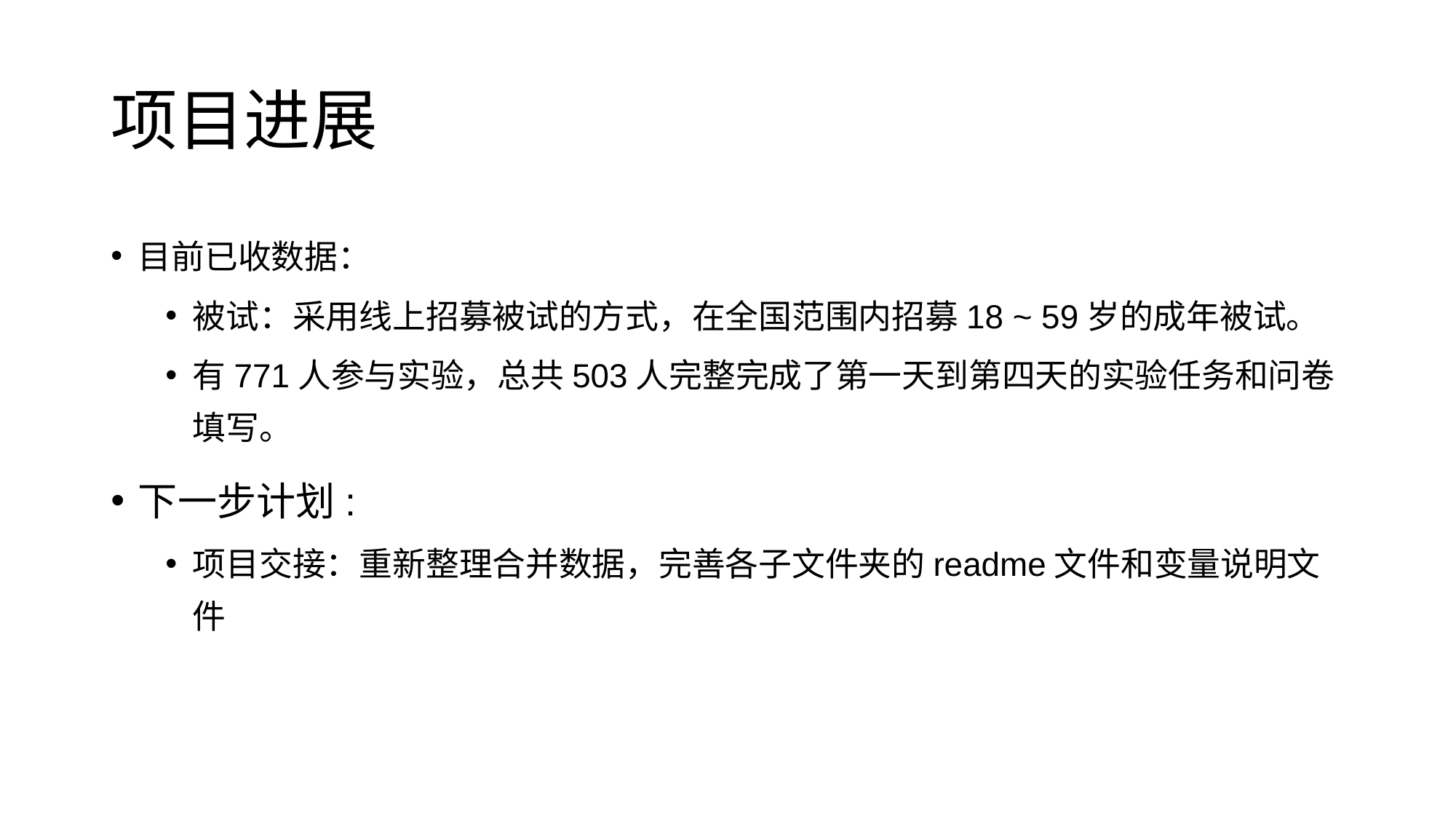

# 项目进展
目前已收数据：
被试：采用线上招募被试的方式，在全国范围内招募18 ~ 59岁的成年被试。
有771人参与实验，总共503人完整完成了第一天到第四天的实验任务和问卷填写。
下一步计划:
项目交接：重新整理合并数据，完善各子文件夹的readme文件和变量说明文件